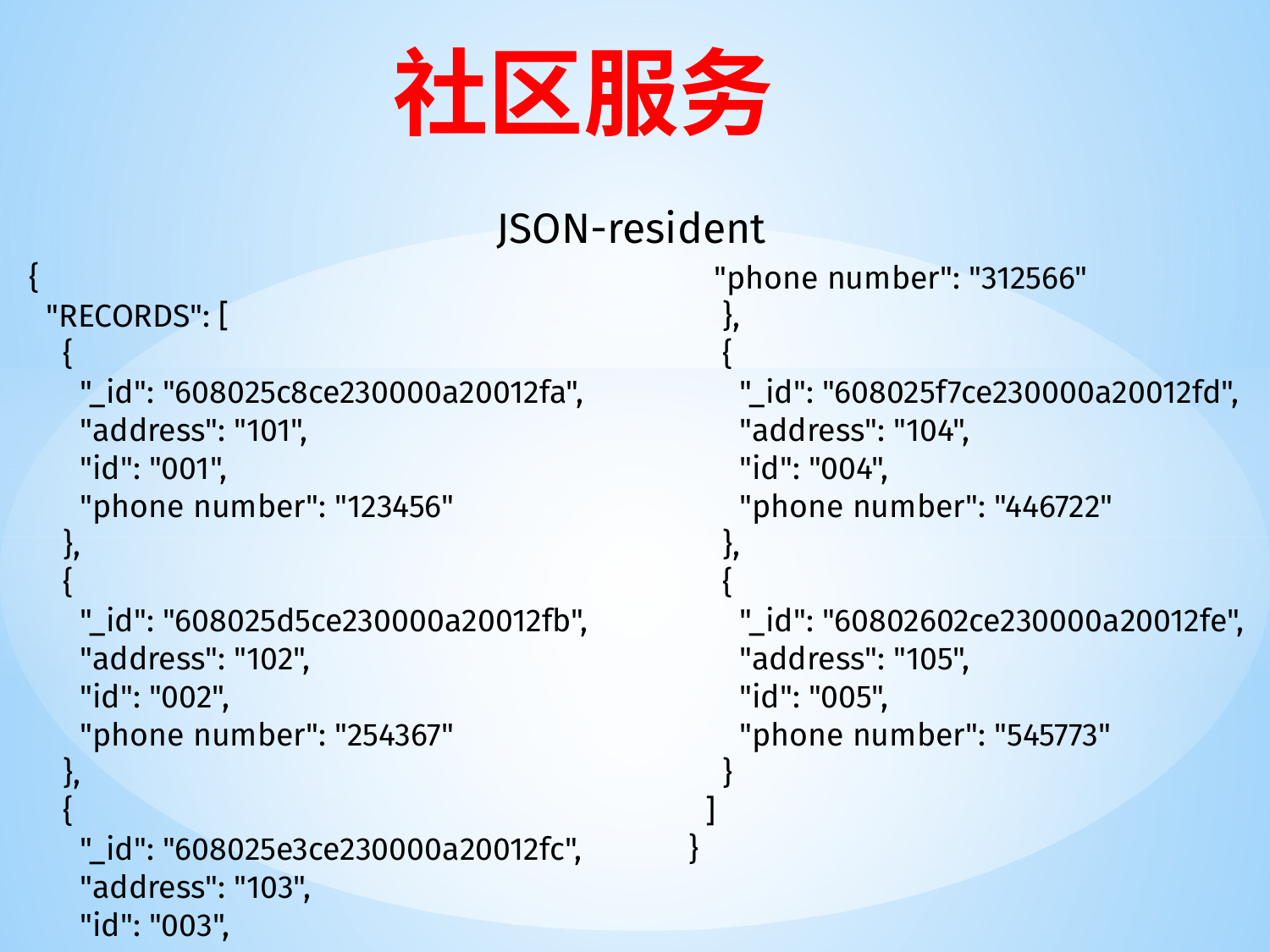

# 社区服务
JSON-resident
   "phone number": "312566"
    },
    {
      "_id": "608025f7ce230000a20012fd",
      "address": "104",
      "id": "004",
      "phone number": "446722"
    },
    {
      "_id": "60802602ce230000a20012fe",
      "address": "105",
      "id": "005",
      "phone number": "545773"
    }
  ]
}
{
  "RECORDS": [
    {
      "_id": "608025c8ce230000a20012fa",
      "address": "101",
      "id": "001",
      "phone number": "123456"
    },
    {
      "_id": "608025d5ce230000a20012fb",
      "address": "102",
      "id": "002",
      "phone number": "254367"
    },
    {
      "_id": "608025e3ce230000a20012fc",
      "address": "103",
      "id": "003",